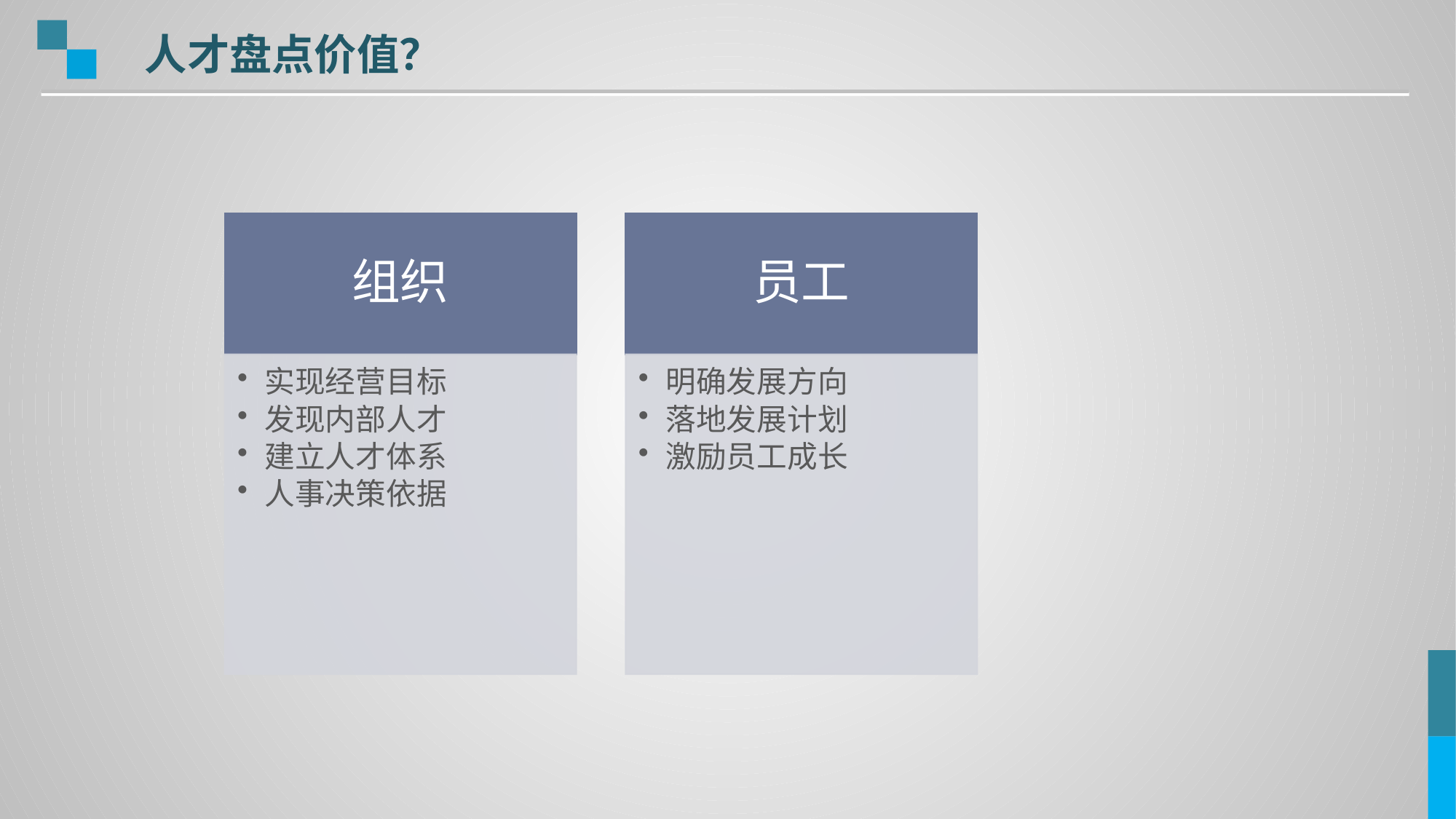

人才盘点价值？
组织
实现经营目标
发现内部人才
建立人才体系
人事决策依据
员工
明确发展方向
落地发展计划
激励员工成长